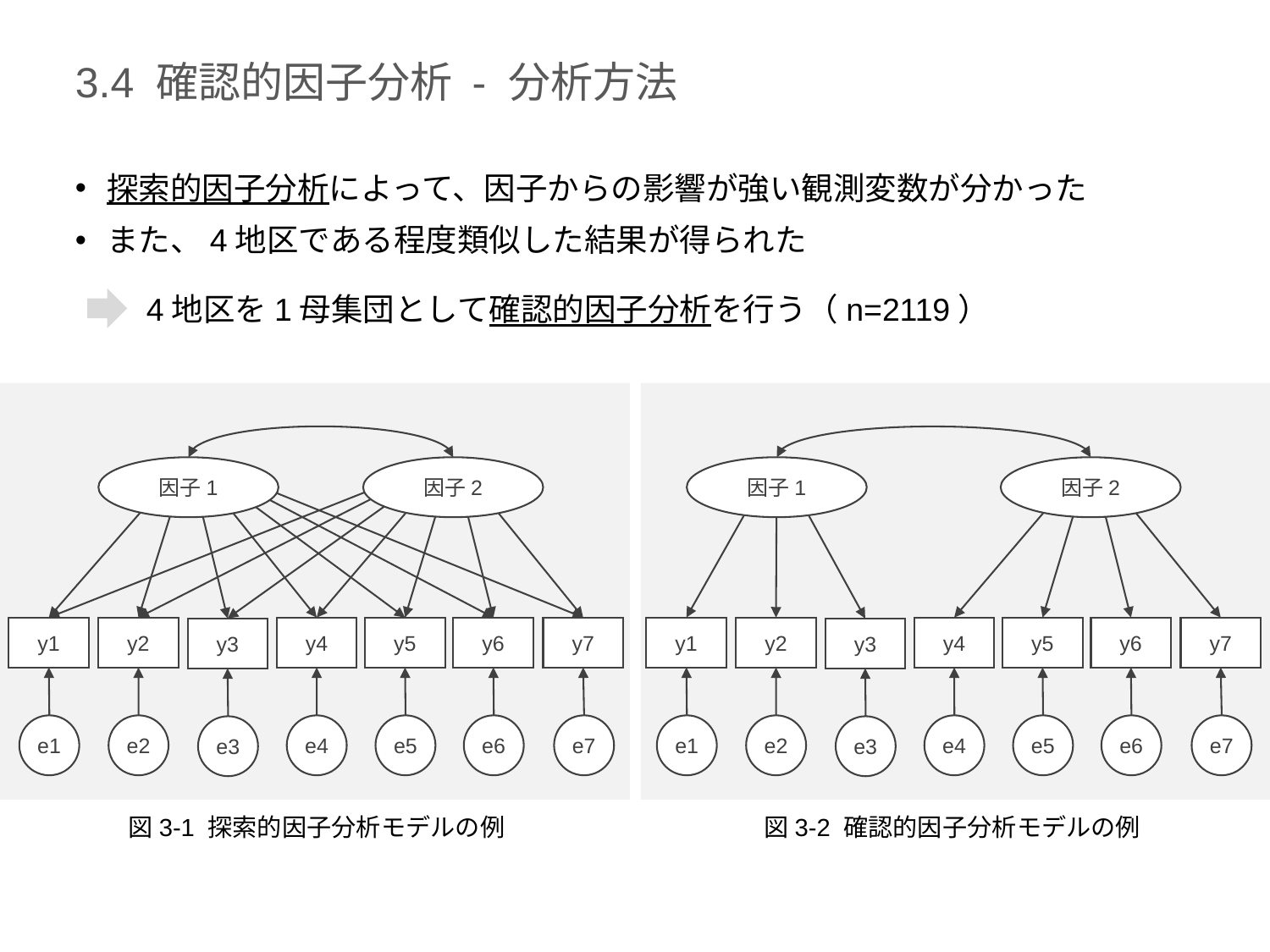

# 3.4 確認的因子分析 - 分析方法
探索的因子分析によって、因子からの影響が強い観測変数が分かった
また、4地区である程度類似した結果が得られた
　　4地区を1母集団として確認的因子分析を行う（n=2119）

因子1
因子2
因子1
因子2
y1
y2
y4
y5
y6
y7
y1
y2
y4
y5
y6
y7
y3
y3
e1
e2
e4
e5
e6
e7
e1
e2
e4
e5
e6
e7
e3
e3
図3-1 探索的因子分析モデルの例
図3-2 確認的因子分析モデルの例